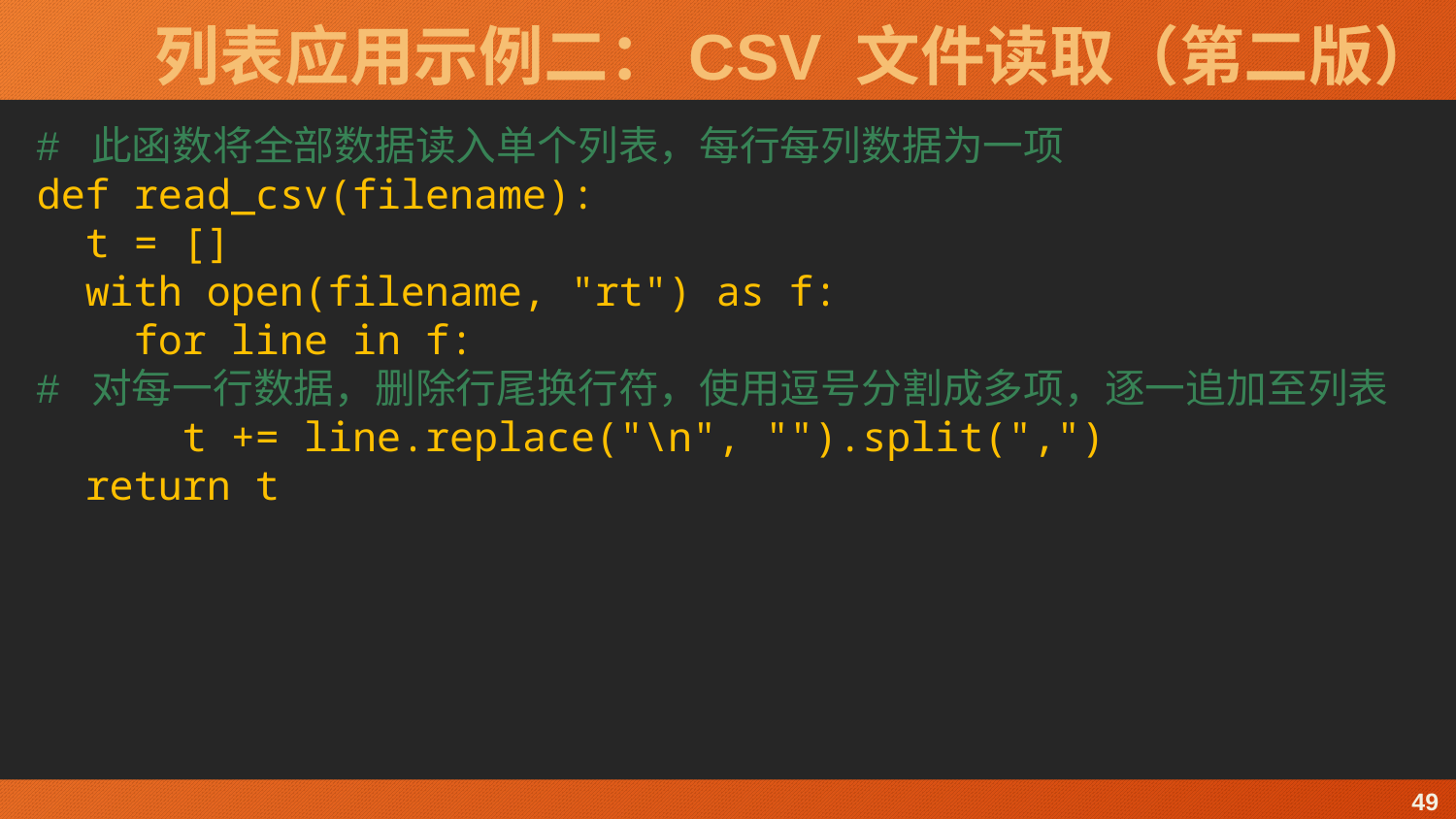

# 列表应用示例二：CSV 文件读取（第二版）
#  此函数将全部数据读入单个列表，每行每列数据为一项
def read_csv(filename):
  t = []
  with open(filename, "rt") as f:
    for line in f:
#  对每一行数据，删除行尾换行符，使用逗号分割成多项，逐一追加至列表
      t += line.replace("\n", "").split(",")
  return t
49